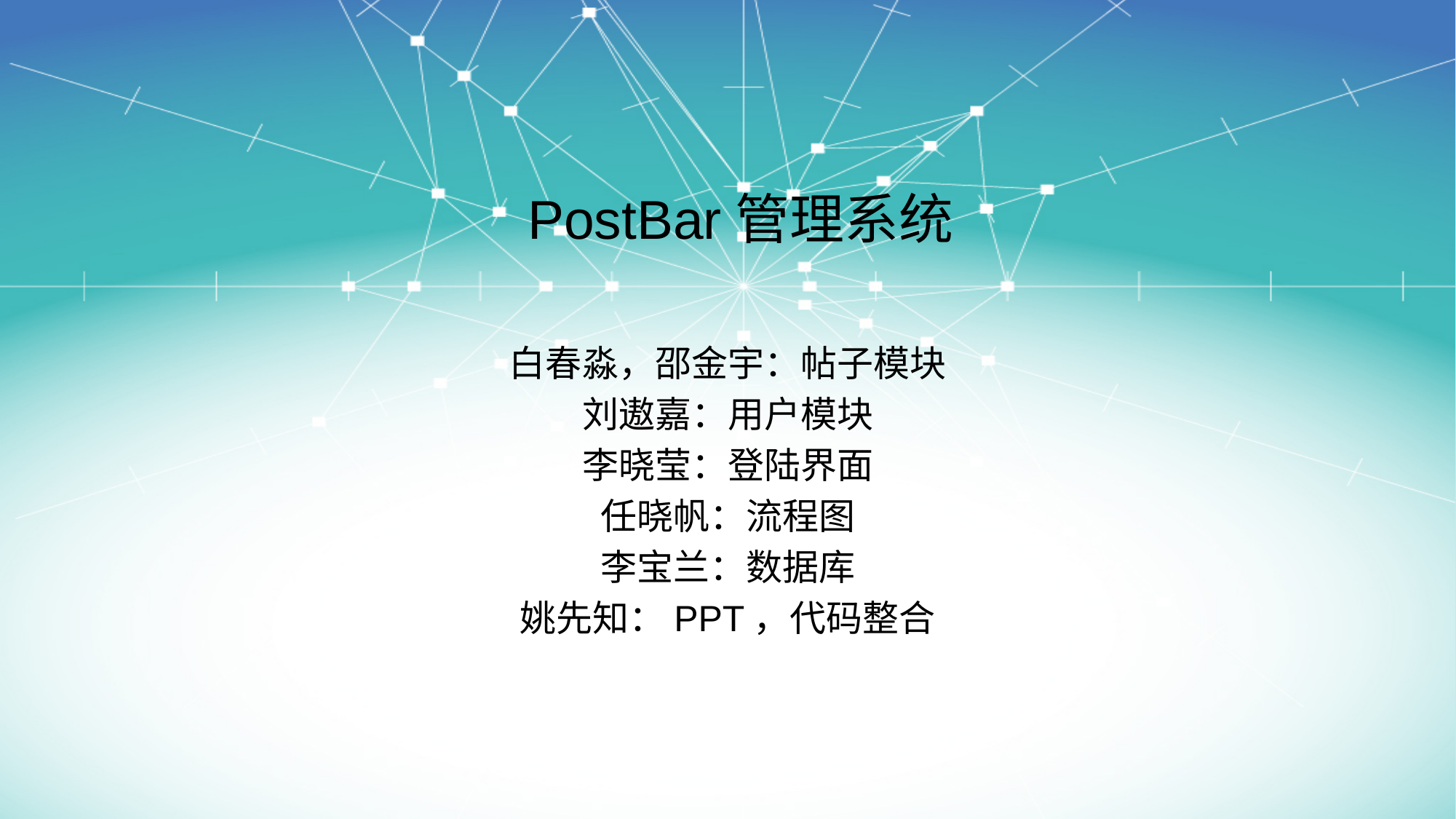

# PostBar管理系统
白春淼，邵金宇：帖子模块
刘遨嘉：用户模块
李晓莹：登陆界面
任晓帆：流程图
李宝兰：数据库
姚先知：PPT，代码整合